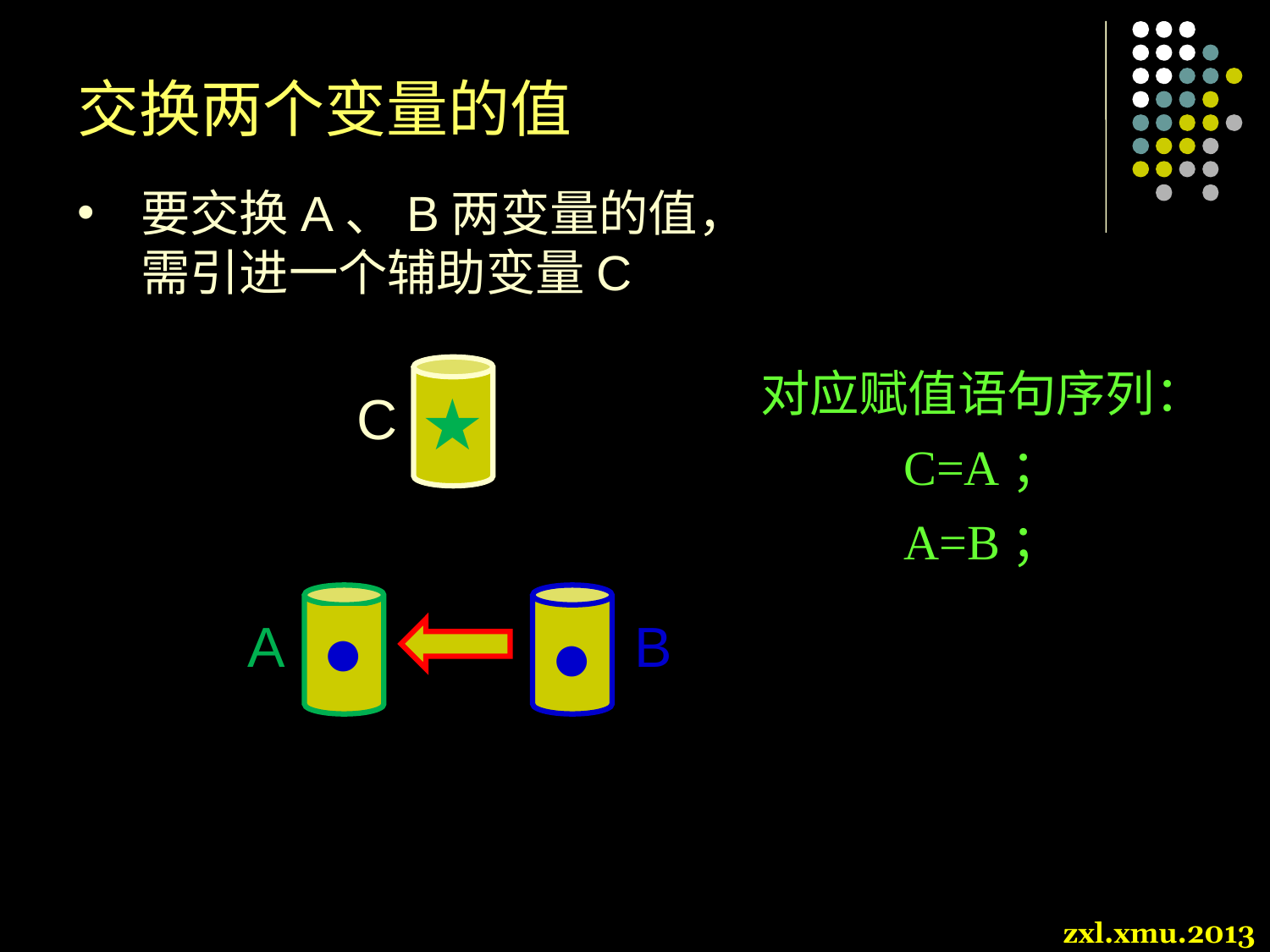

# 交换两个变量的值
要交换A、B两变量的值，
需引进一个辅助变量C
对应赋值语句序列：
C=A；
A=B；

★
C
★
●

A
B
●